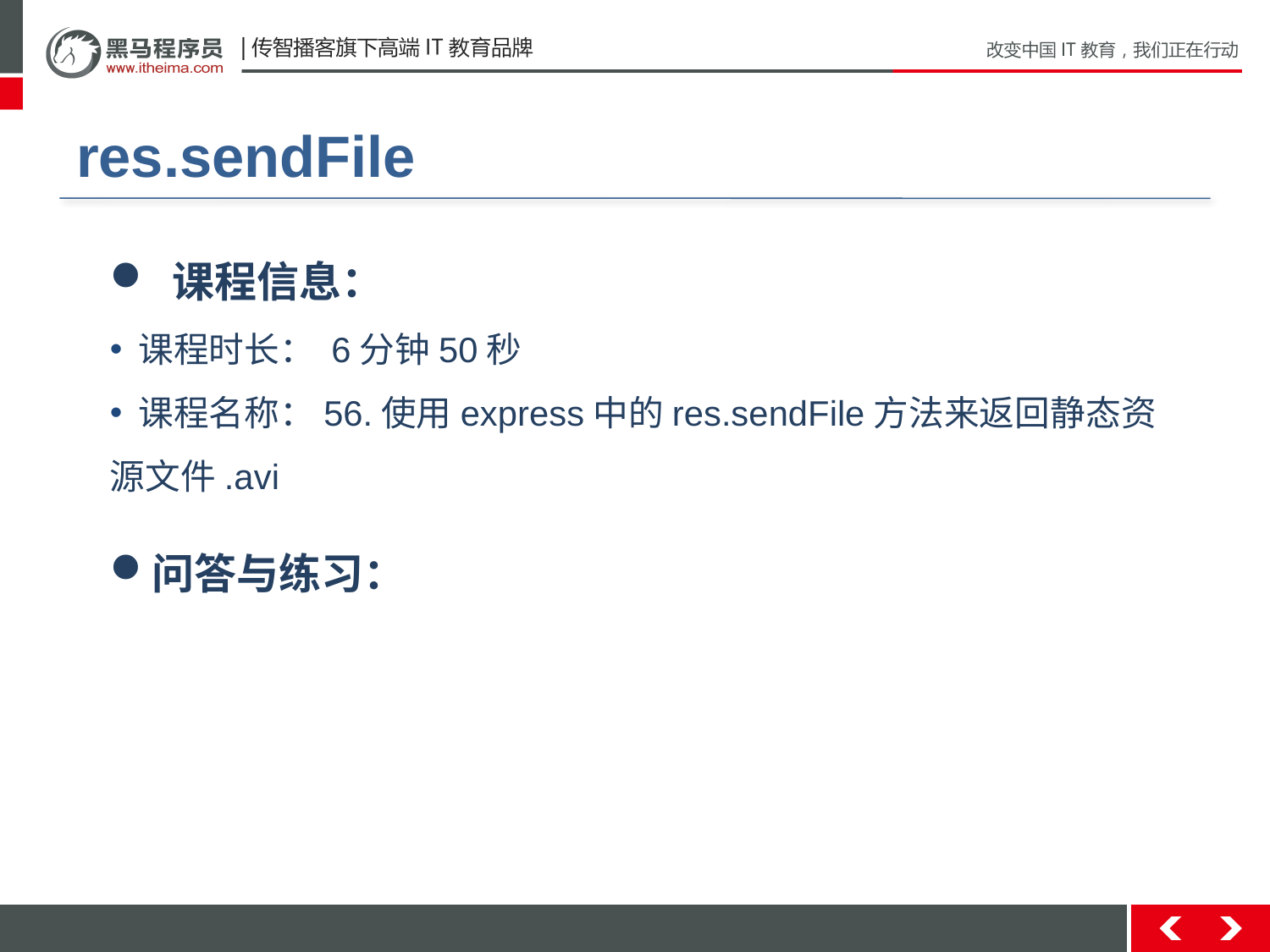

# res.sendFile
 课程信息：
 课程时长： 6分钟50秒
 课程名称：56.使用express中的res.sendFile方法来返回静态资源文件.avi
问答与练习：